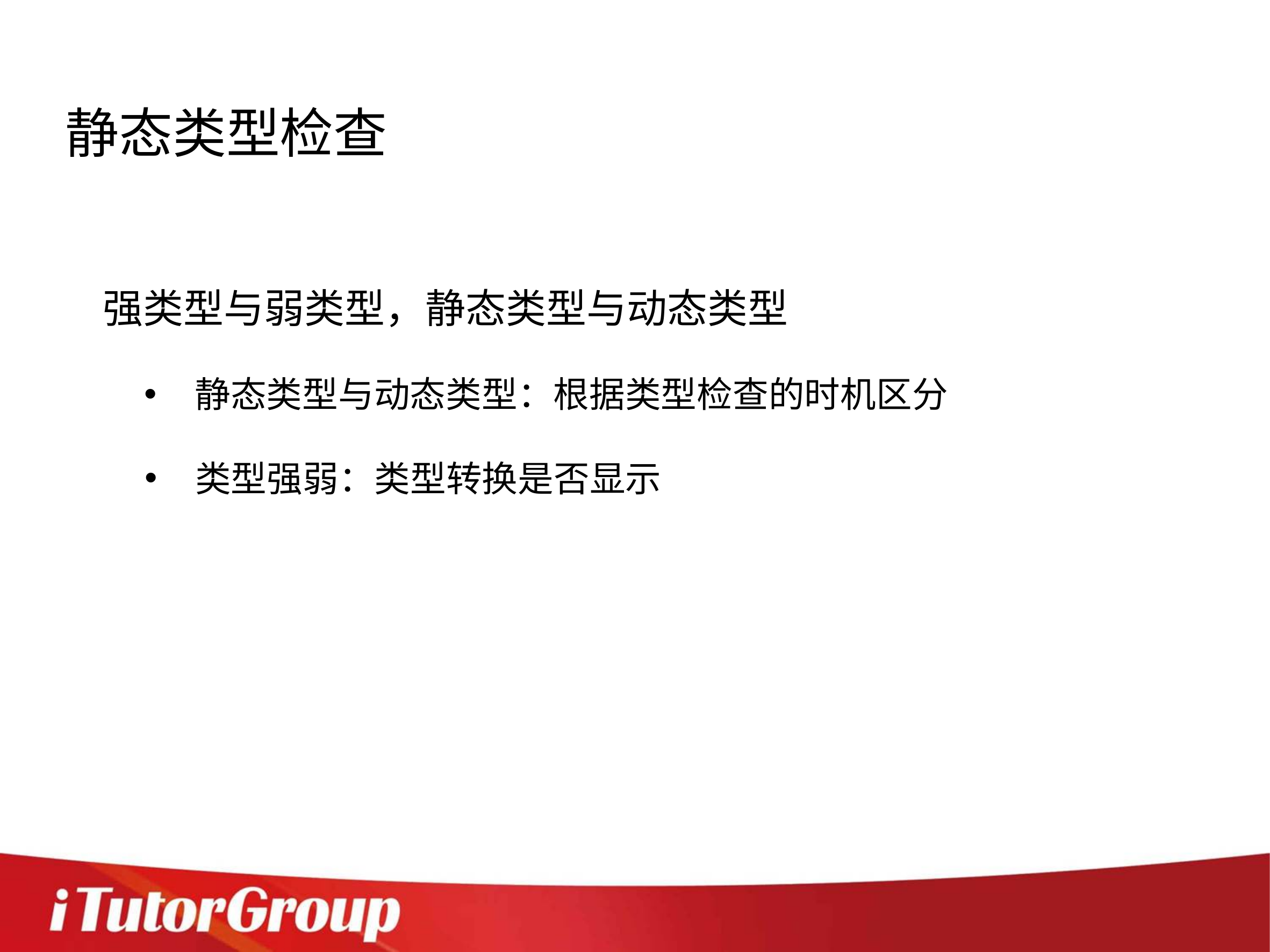

静态类型检查
强类型与弱类型，静态类型与动态类型
静态类型与动态类型：根据类型检查的时机区分
类型强弱：类型转换是否显示